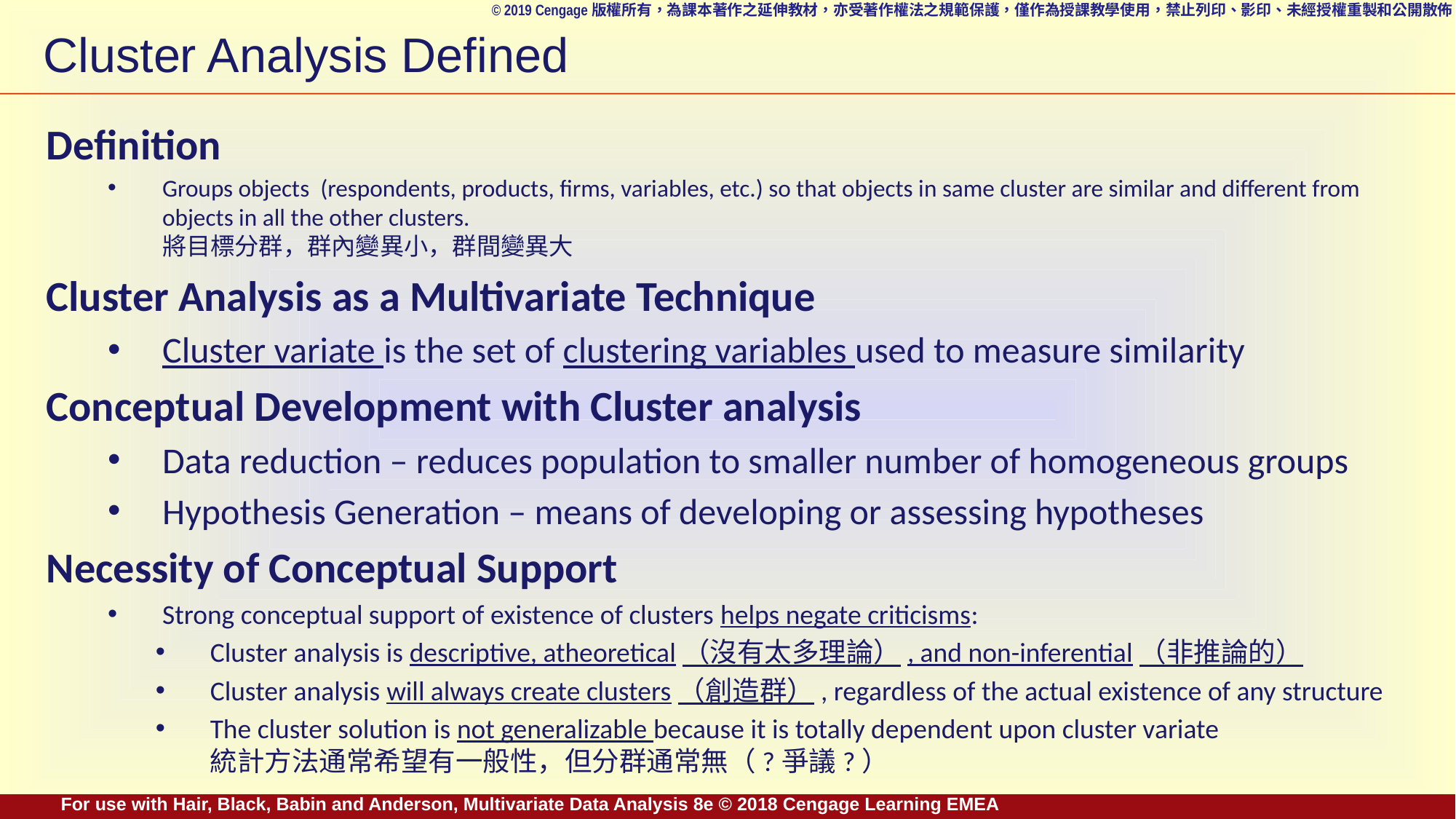

# Cluster Analysis Defined
Definition
Groups objects  (respondents, products, firms, variables, etc.) so that objects in same cluster are similar and different from objects in all the other clusters.
將目標分群，群內變異小，群間變異大
Cluster Analysis as a Multivariate Technique
Cluster variate is the set of clustering variables used to measure similarity
Conceptual Development with Cluster analysis
Data reduction – reduces population to smaller number of homogeneous groups
Hypothesis Generation – means of developing or assessing hypotheses
Necessity of Conceptual Support
Strong conceptual support of existence of clusters helps negate criticisms:
Cluster analysis is descriptive, atheoretical（沒有太多理論）, and non-inferential（非推論的）
Cluster analysis will always create clusters（創造群）, regardless of the actual existence of any structure
The cluster solution is not generalizable because it is totally dependent upon cluster variate
統計方法通常希望有一般性，但分群通常無（?爭議?）
For use with Hair, Black, Babin and Anderson, Multivariate Data Analysis 8e © 2018 Cengage Learning EMEA